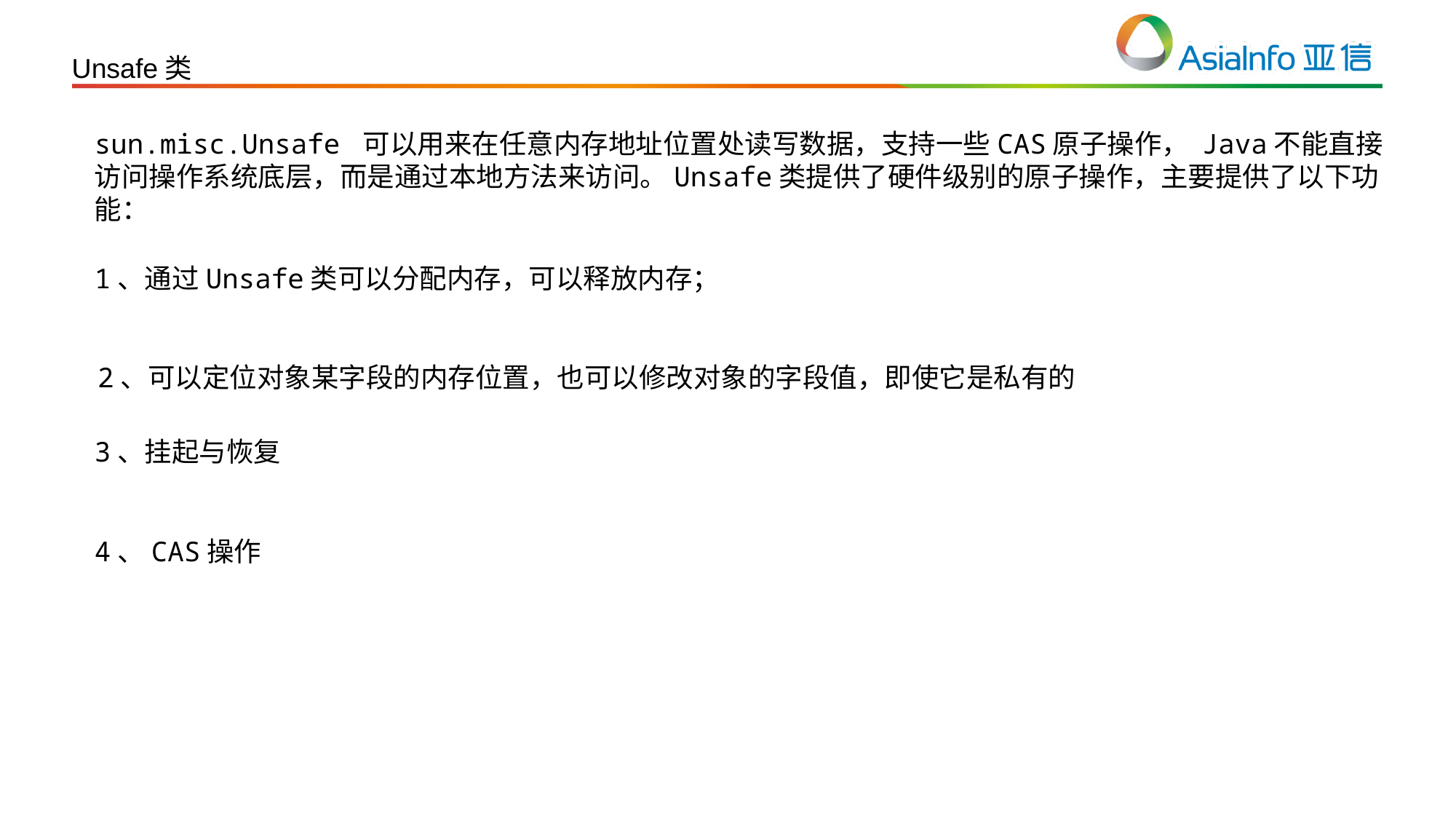

Unsafe类
sun.misc.Unsafe 可以用来在任意内存地址位置处读写数据，支持一些CAS原子操作， Java不能直接访问操作系统底层，而是通过本地方法来访问。Unsafe类提供了硬件级别的原子操作，主要提供了以下功能：
1、通过Unsafe类可以分配内存，可以释放内存；
2、可以定位对象某字段的内存位置，也可以修改对象的字段值，即使它是私有的
3、挂起与恢复
4、CAS操作